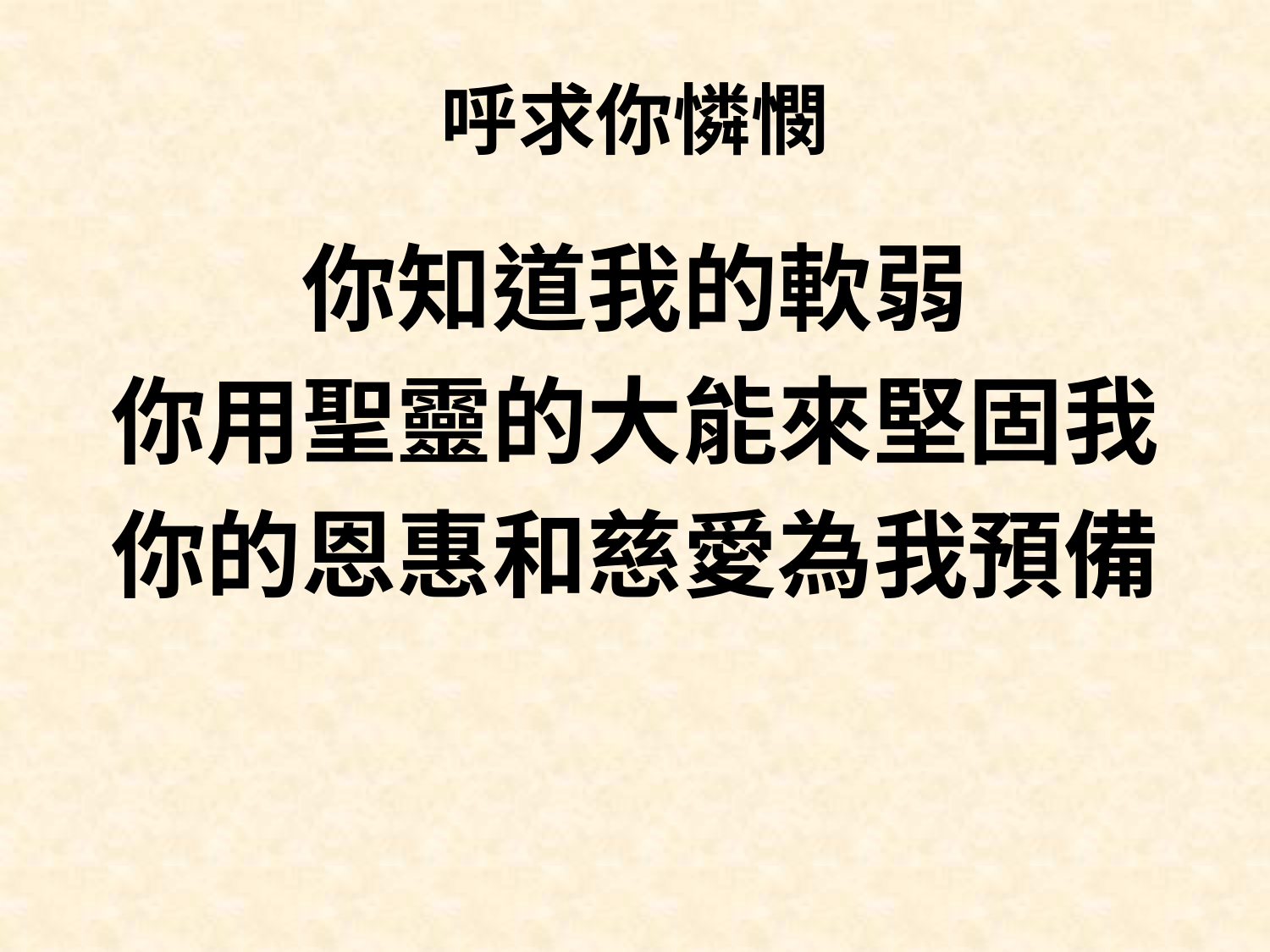

# 呼求你憐憫
你知道我的軟弱
你用聖靈的大能來堅固我
你的恩惠和慈愛為我預備